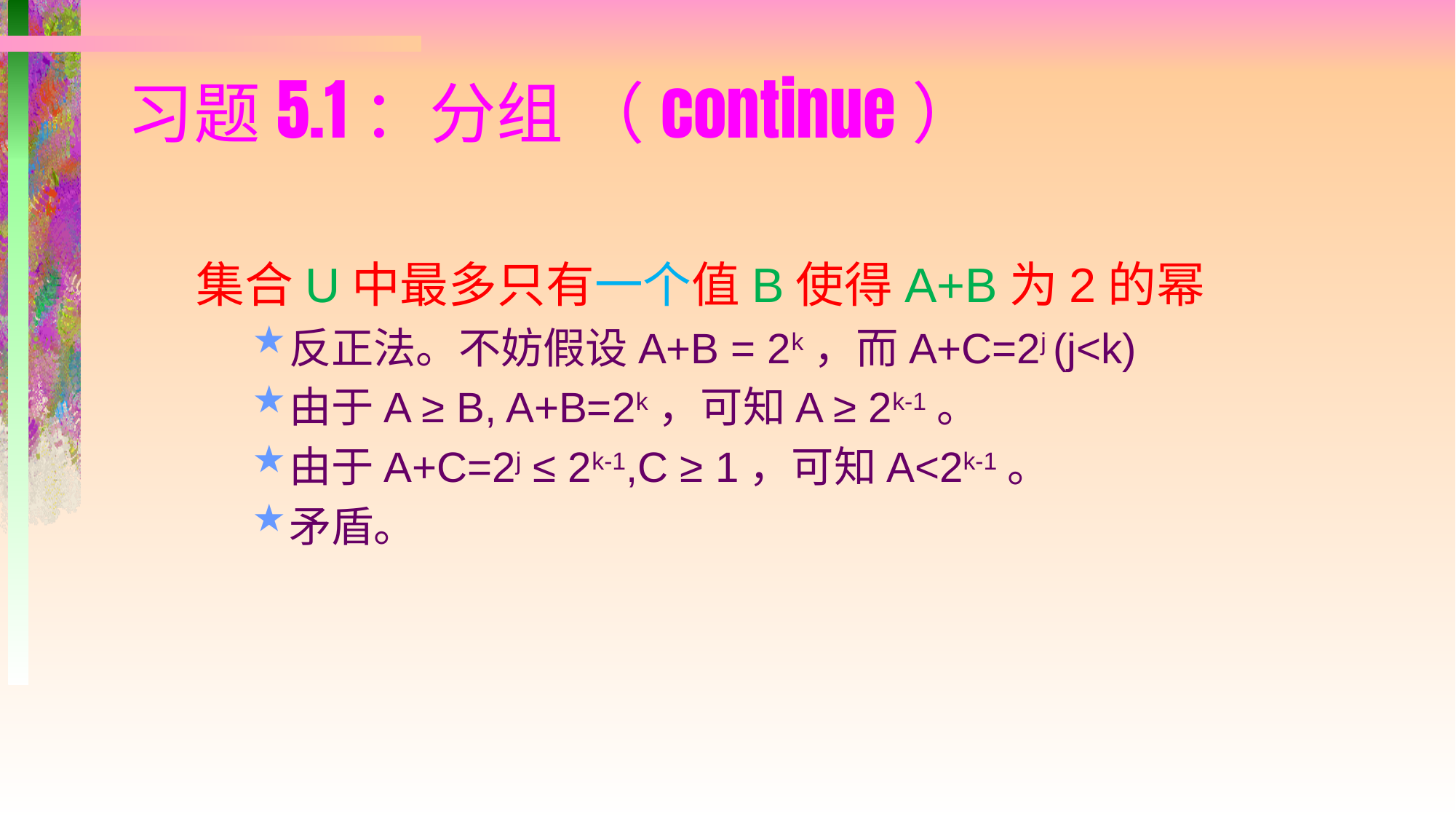

# 习题5.1：分组 （continue）
集合U中最多只有一个值B使得A+B为2的幂
反正法。不妨假设A+B = 2k，而A+C=2j (j<k)
由于A ≥ B, A+B=2k，可知A ≥ 2k-1。
由于A+C=2j ≤ 2k-1,C ≥ 1，可知A<2k-1。
矛盾。